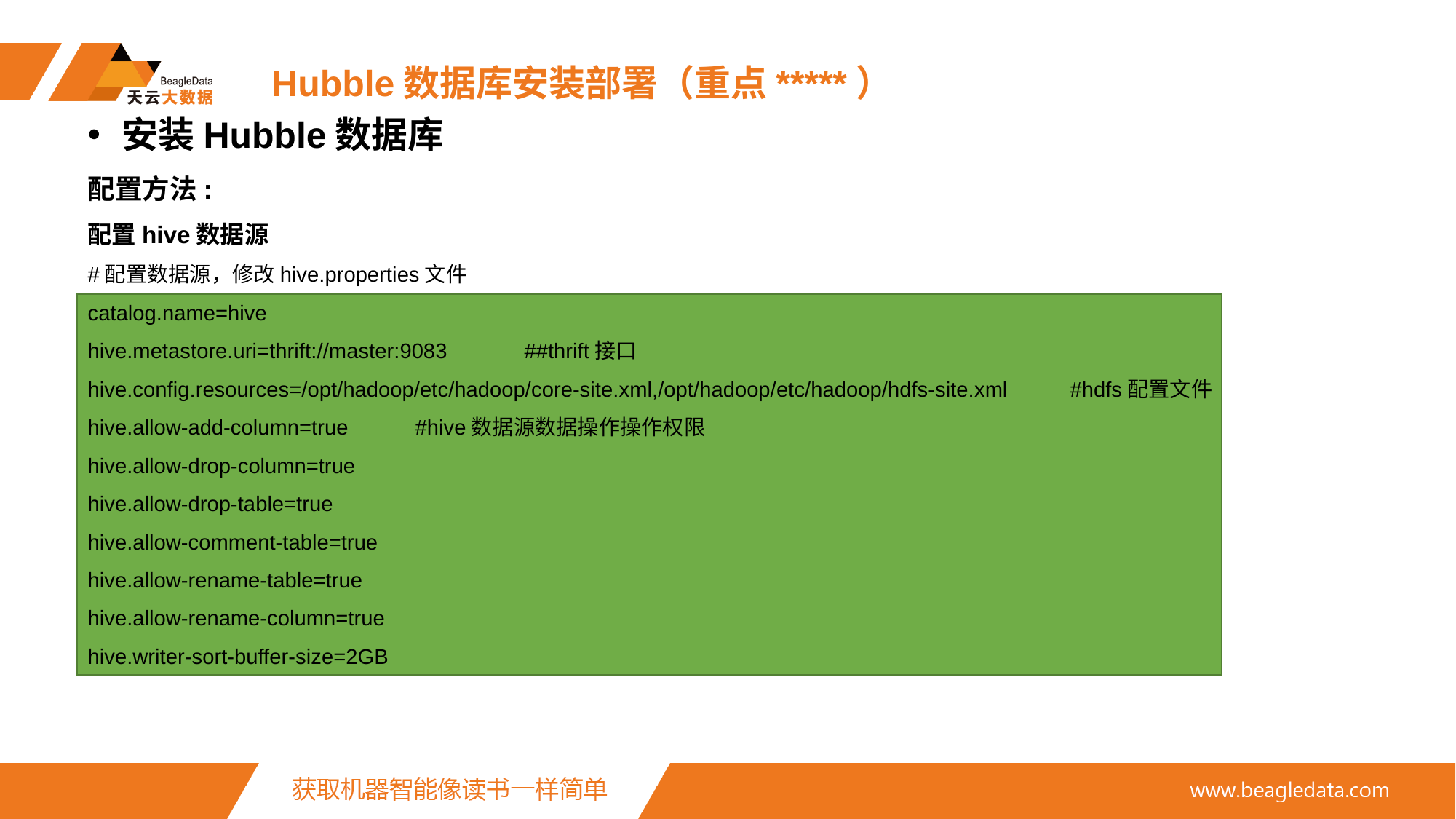

# Hubble数据库安装部署（重点*****）
安装Hubble数据库
配置方法:
配置hive数据源
#配置数据源，修改hive.properties文件
catalog.name=hive
hive.metastore.uri=thrift://master:9083	##thrift接口
hive.config.resources=/opt/hadoop/etc/hadoop/core-site.xml,/opt/hadoop/etc/hadoop/hdfs-site.xml	#hdfs配置文件
hive.allow-add-column=true	#hive数据源数据操作操作权限
hive.allow-drop-column=true
hive.allow-drop-table=true
hive.allow-comment-table=true
hive.allow-rename-table=true
hive.allow-rename-column=true
hive.writer-sort-buffer-size=2GB